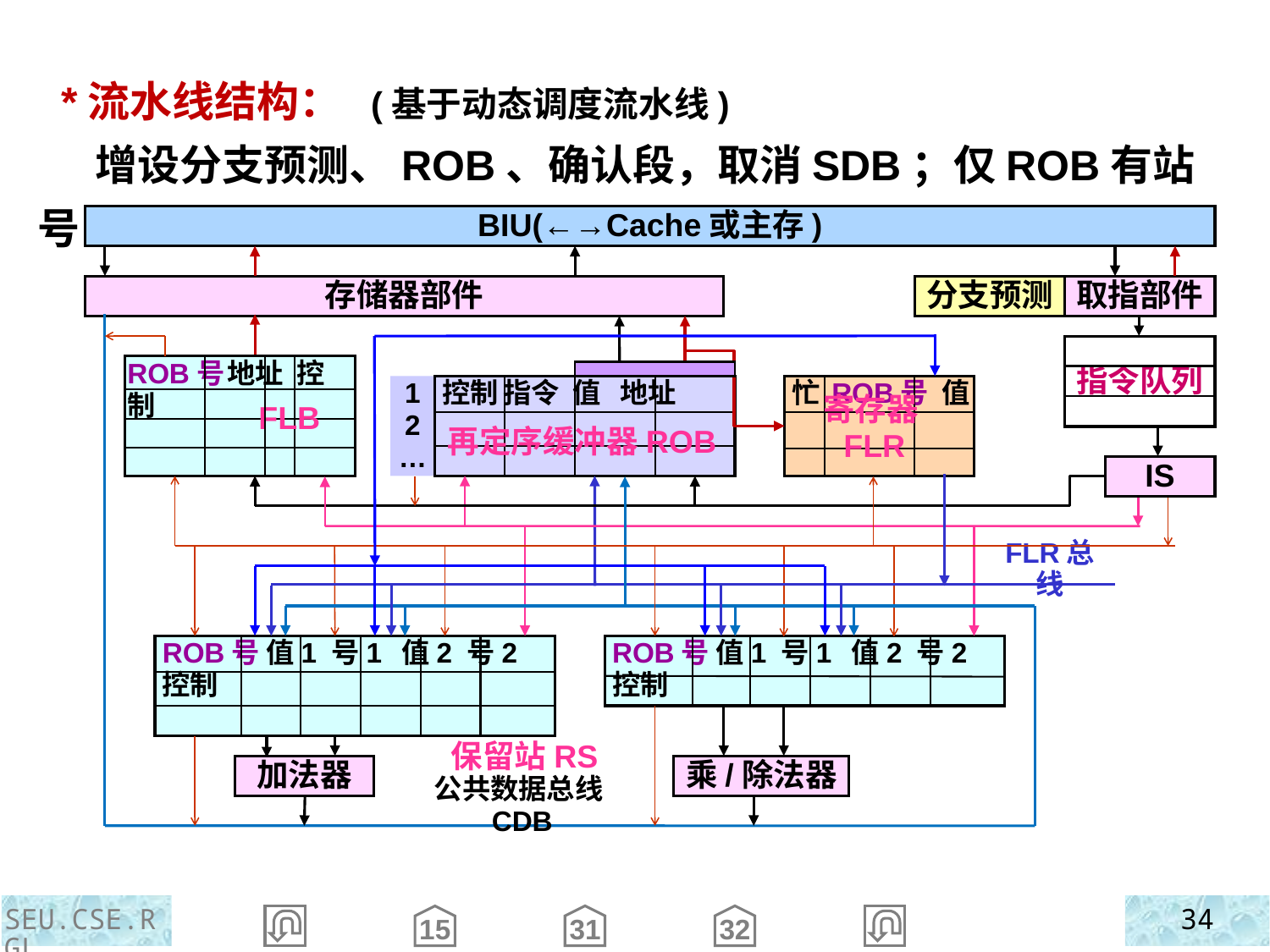

*流水线结构：  (基于动态调度流水线)
     增设分支预测、ROB、确认段，取消SDB；仅ROB有站号
BIU(←→Cache或主存)
存储器部件
分支预测
取指部件
指令队列
ROB号 地址  控制

1
2
…
控制 指令  值   地址
忙 ROB号  值
FLB
寄存器FLR
再定序缓冲器ROB
IS
FLR总线
ROB号 值1 号1 值2 号2 控制
ROB号 值1 号1 值2 号2 控制
保留站RS
加法器
乘/除法器
公共数据总线CDB
SEU.CSE.RGL
34

31
32
15